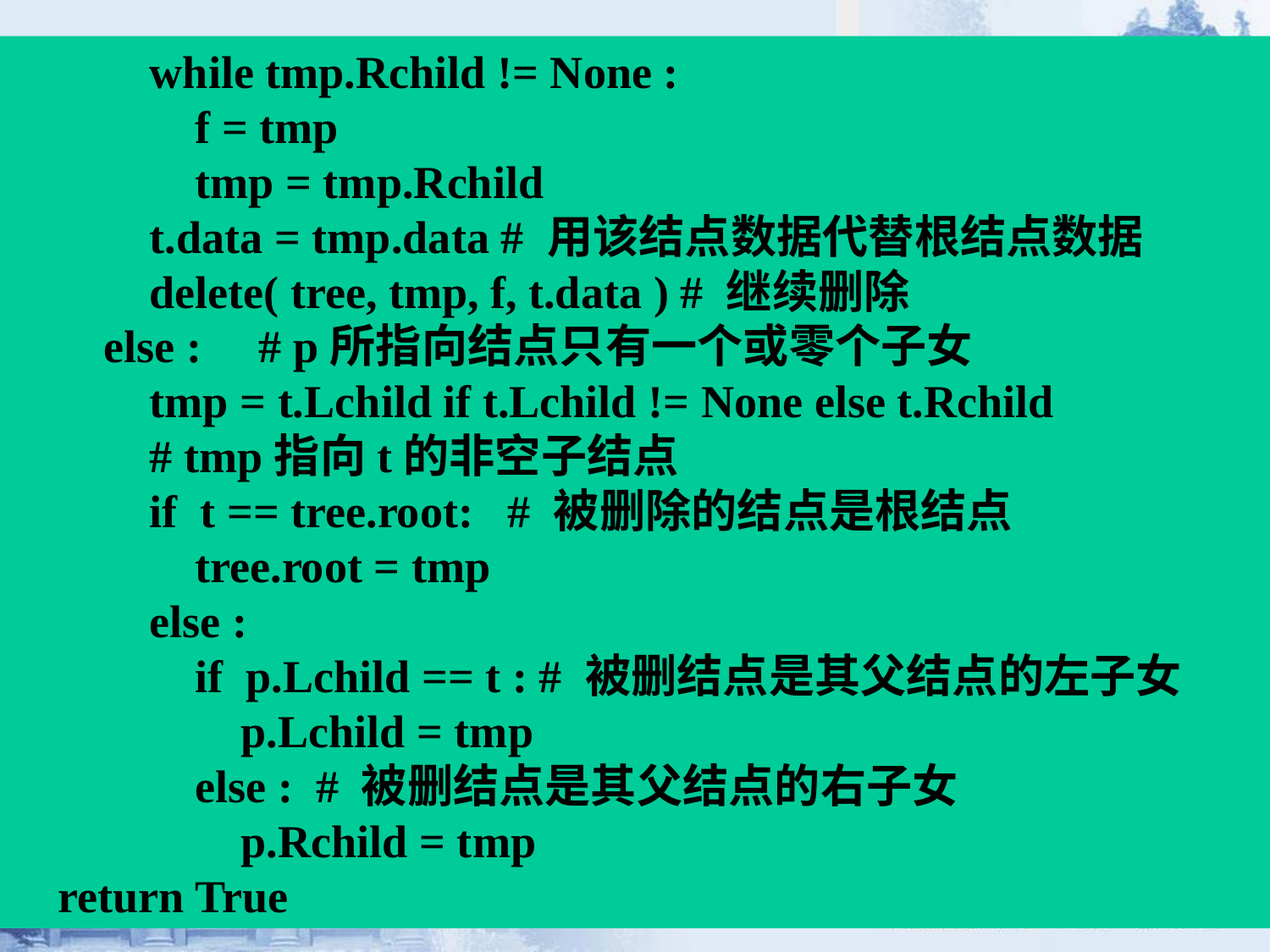

while tmp.Rchild != None :
                f = tmp
                tmp = tmp.Rchild
            t.data = tmp.data # 用该结点数据代替根结点数据
            delete( tree, tmp, f, t.data ) # 继续删除
        else :     # p所指向结点只有一个或零个子女
            tmp = t.Lchild if t.Lchild != None else t.Rchild
            # tmp指向t的非空子结点
            if  t == tree.root:   # 被删除的结点是根结点
                tree.root = tmp
            else :
                if  p.Lchild == t : # 被删结点是其父结点的左子女
                    p.Lchild = tmp
                else :  # 被删结点是其父结点的右子女
                    p.Rchild = tmp
    return True